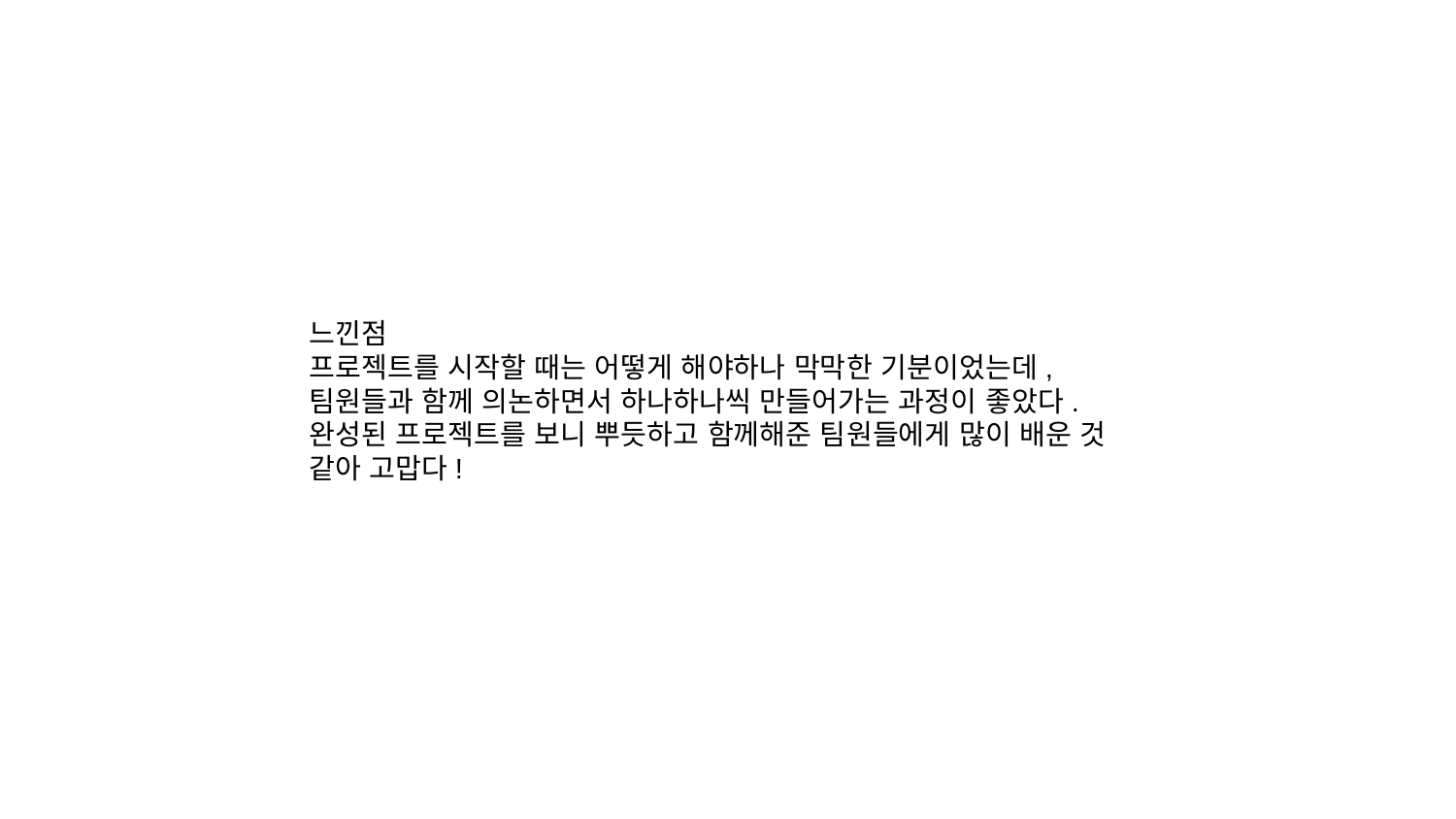

느낀점
프로젝트를 시작할 때는 어떻게 해야하나 막막한 기분이었는데,
팀원들과 함께 의논하면서 하나하나씩 만들어가는 과정이 좋았다.
완성된 프로젝트를 보니 뿌듯하고 함께해준 팀원들에게 많이 배운 것 같아 고맙다!